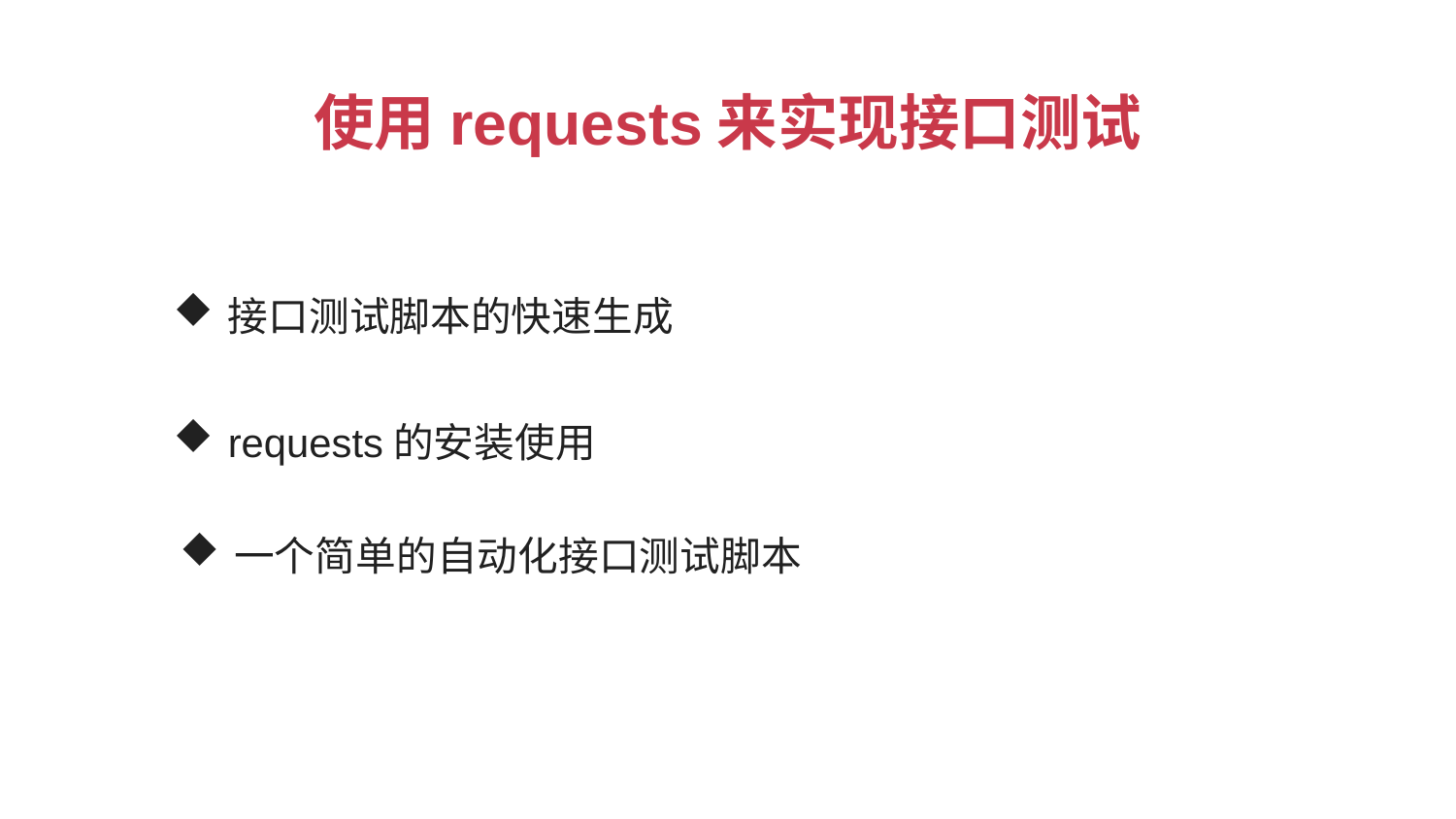

使用requests来实现接口测试
接口测试脚本的快速生成
requests的安装使用
一个简单的自动化接口测试脚本